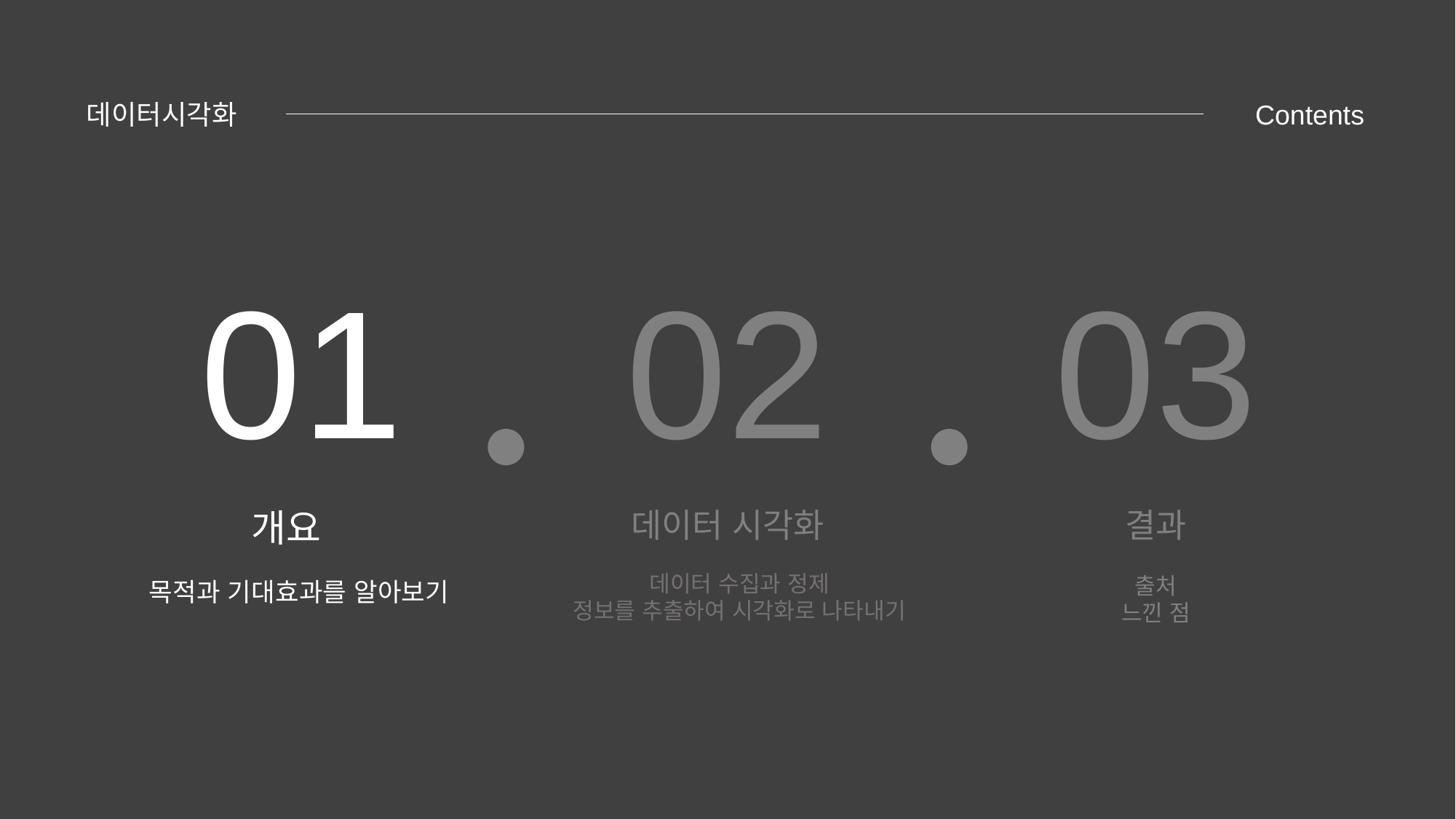

데이터시각화
Contents
01
03
02

개요
데이터 시각화
결과
데이터 수집과 정제
정보를 추출하여 시각화로 나타내기
출처
느낀 점

목적과 기대효과를 알아보기